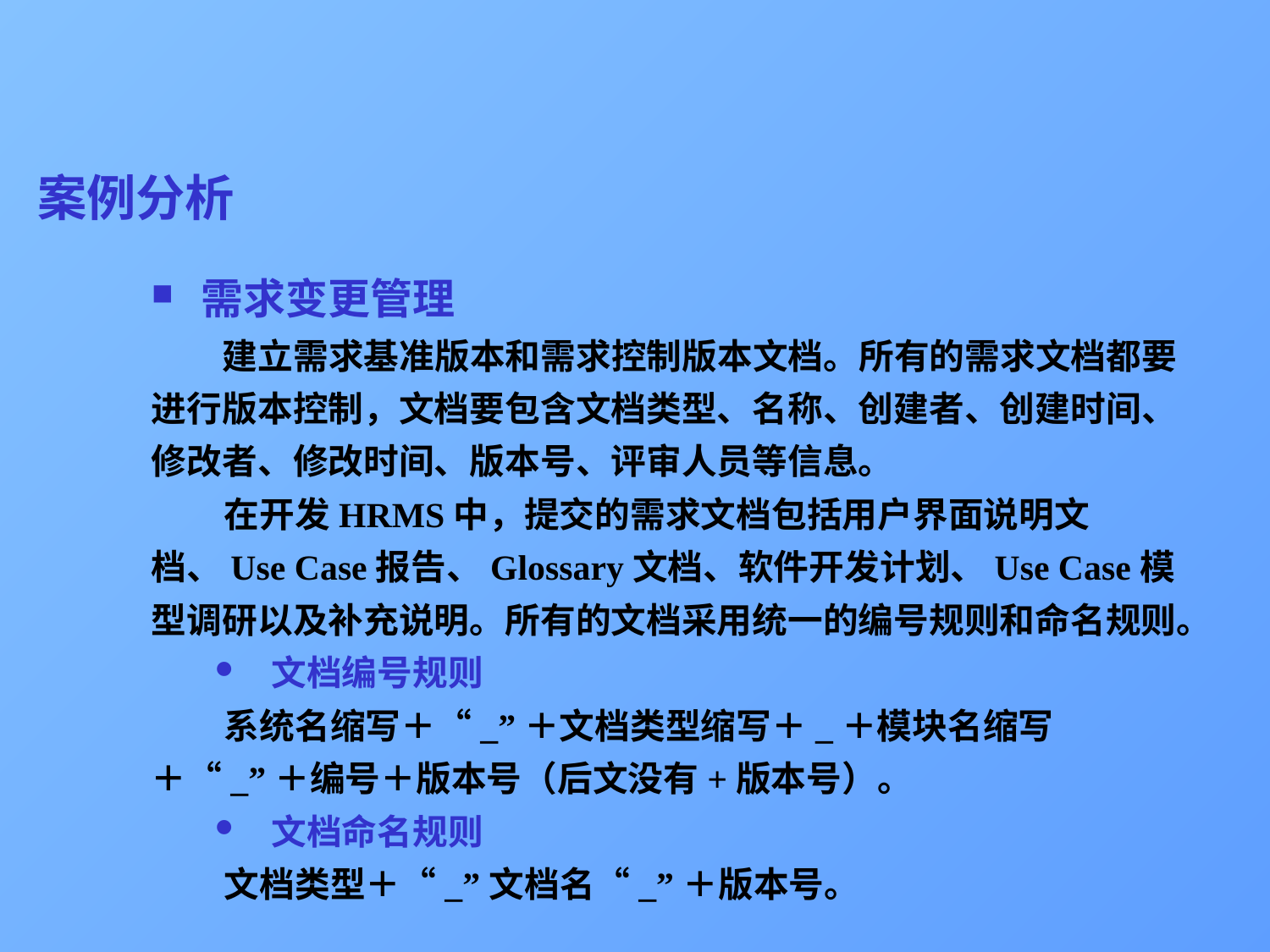

# 案例分析
 需求变更管理
        建立需求基准版本和需求控制版本文档。所有的需求文档都要进行版本控制，文档要包含文档类型、名称、创建者、创建时间、修改者、修改时间、版本号、评审人员等信息。
        在开发HRMS中，提交的需求文档包括用户界面说明文档、Use Case报告、Glossary文档、软件开发计划、Use Case模型调研以及补充说明。所有的文档采用统一的编号规则和命名规则。
 文档编号规则
        系统名缩写＋“_”＋文档类型缩写＋_＋模块名缩写＋“_”＋编号＋版本号（后文没有+版本号）。
 文档命名规则
        文档类型＋“_”文档名“_”＋版本号。